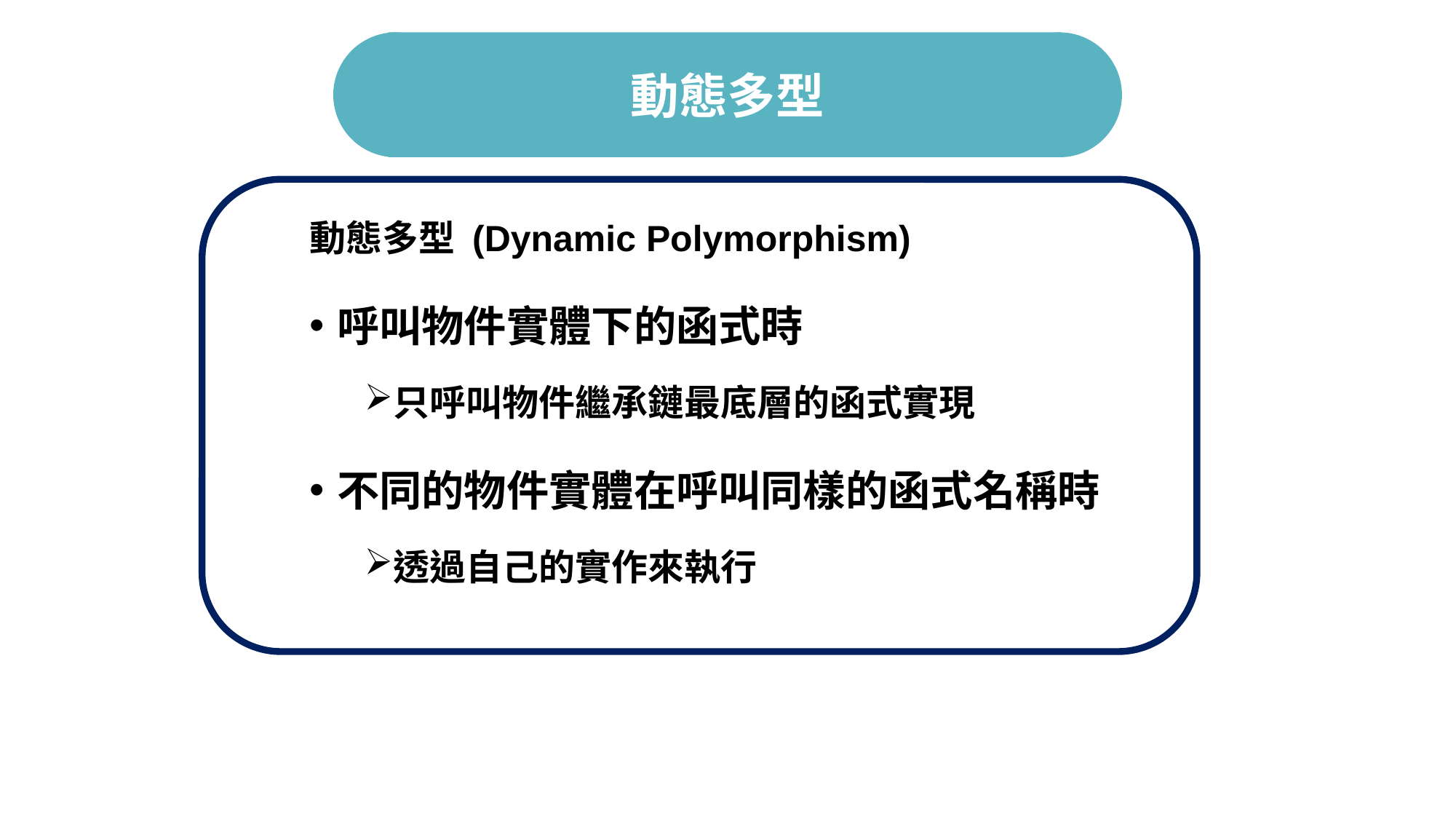

# 動態多型

動態多型 (Dynamic Polymorphism)
呼叫物件實體下的函式時
只呼叫物件繼承鏈最底層的函式實現
不同的物件實體在呼叫同樣的函式名稱時
透過自己的實作來執行